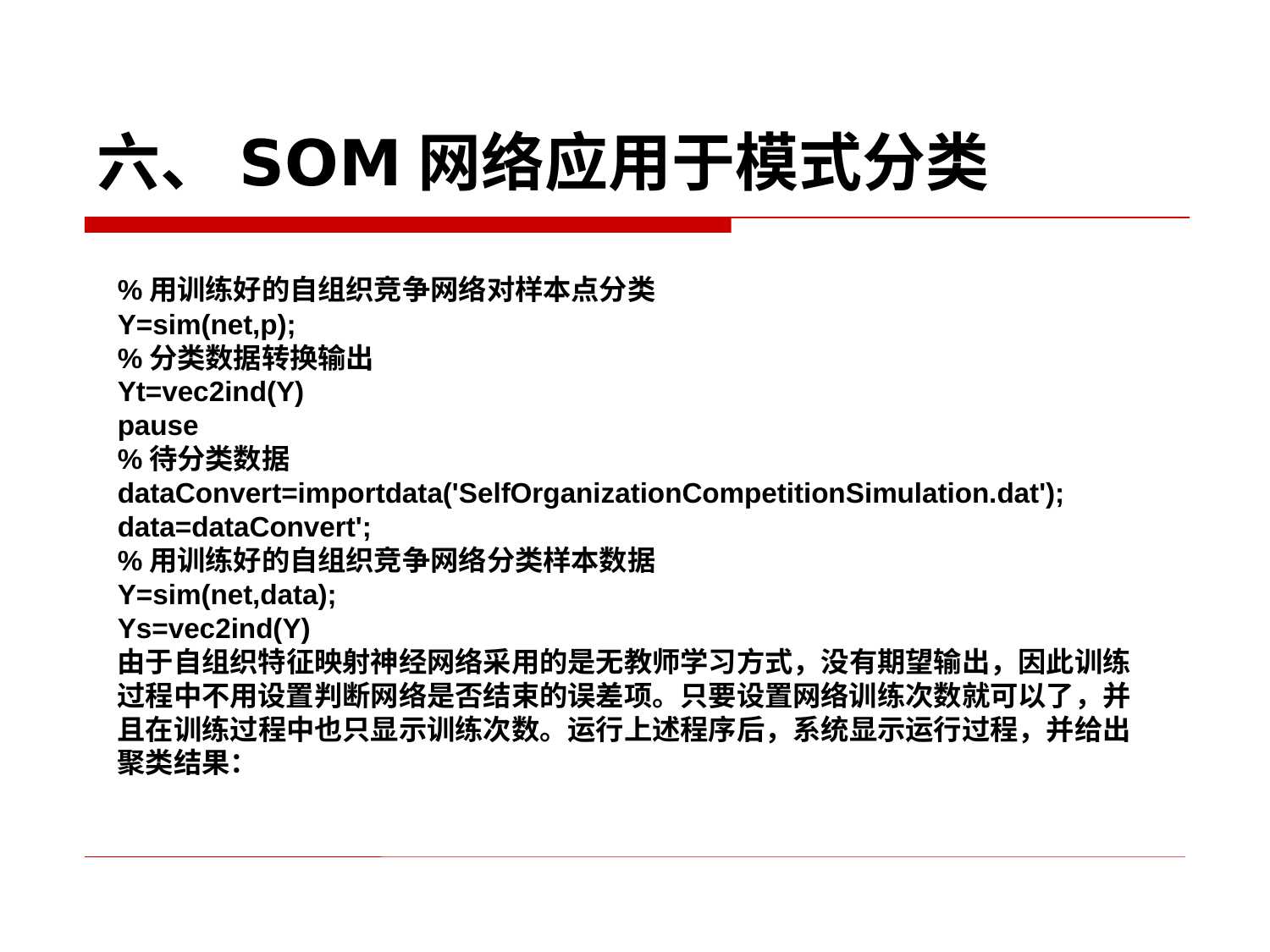

六、SOM网络应用于模式分类
%用训练好的自组织竞争网络对样本点分类
Y=sim(net,p);
%分类数据转换输出
Yt=vec2ind(Y)
pause
%待分类数据
dataConvert=importdata('SelfOrganizationCompetitionSimulation.dat');
data=dataConvert';
%用训练好的自组织竞争网络分类样本数据
Y=sim(net,data);
Ys=vec2ind(Y)
由于自组织特征映射神经网络采用的是无教师学习方式，没有期望输出，因此训练过程中不用设置判断网络是否结束的误差项。只要设置网络训练次数就可以了，并且在训练过程中也只显示训练次数。运行上述程序后，系统显示运行过程，并给出聚类结果：